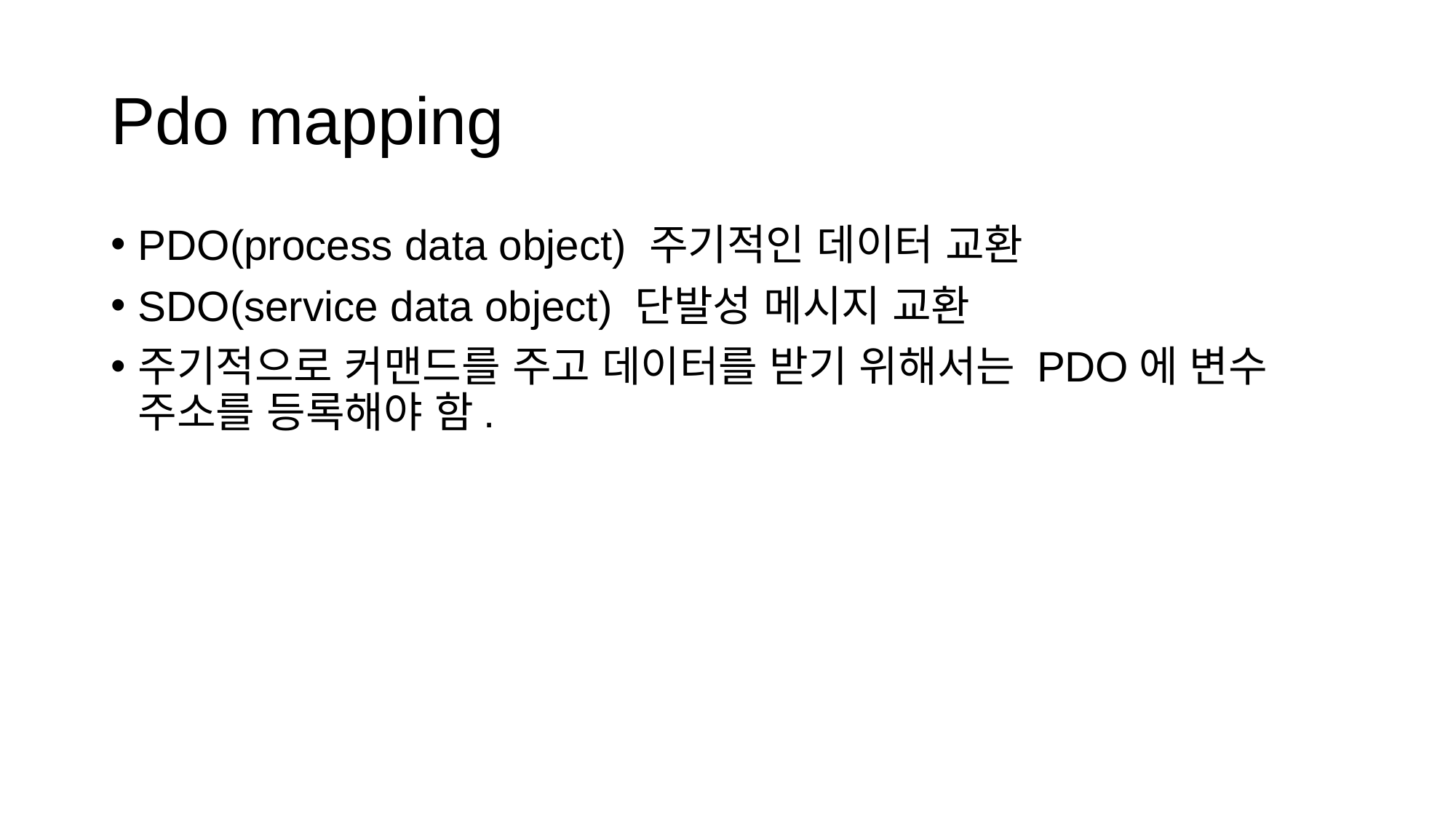

# Pdo mapping
PDO(process data object) 주기적인 데이터 교환
SDO(service data object) 단발성 메시지 교환
주기적으로 커맨드를 주고 데이터를 받기 위해서는 PDO에 변수 주소를 등록해야 함.